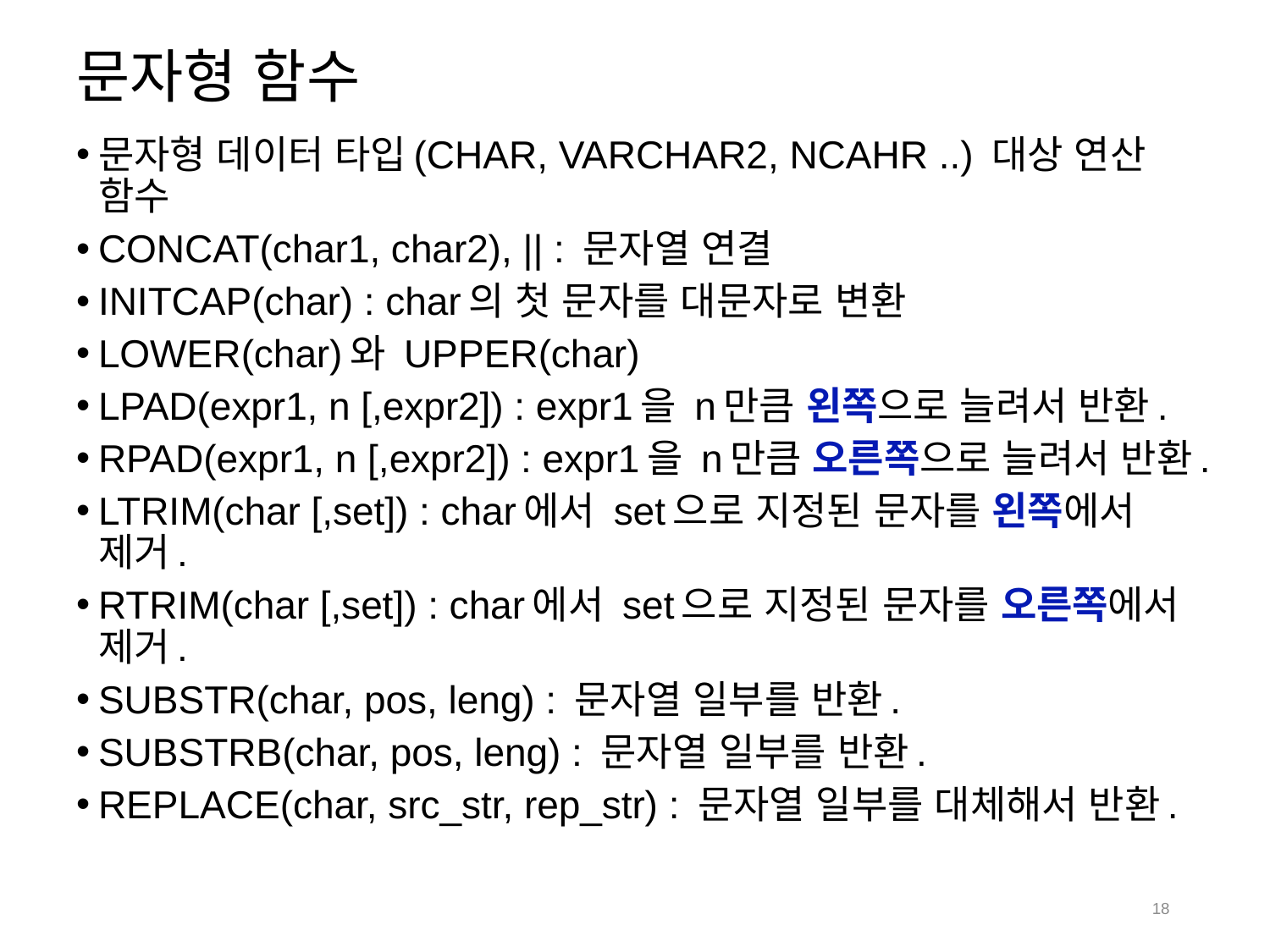

# 문자형 함수
문자형 데이터 타입(CHAR, VARCHAR2, NCAHR ..) 대상 연산 함수
CONCAT(char1, char2), || : 문자열 연결
INITCAP(char) : char의 첫 문자를 대문자로 변환
LOWER(char)와 UPPER(char)
LPAD(expr1, n [,expr2]) : expr1을 n만큼 왼쪽으로 늘려서 반환.
RPAD(expr1, n [,expr2]) : expr1을 n만큼 오른쪽으로 늘려서 반환.
LTRIM(char [,set]) : char에서 set으로 지정된 문자를 왼쪽에서 제거.
RTRIM(char [,set]) : char에서 set으로 지정된 문자를 오른쪽에서 제거.
SUBSTR(char, pos, leng) : 문자열 일부를 반환.
SUBSTRB(char, pos, leng) : 문자열 일부를 반환.
REPLACE(char, src_str, rep_str) : 문자열 일부를 대체해서 반환.
18